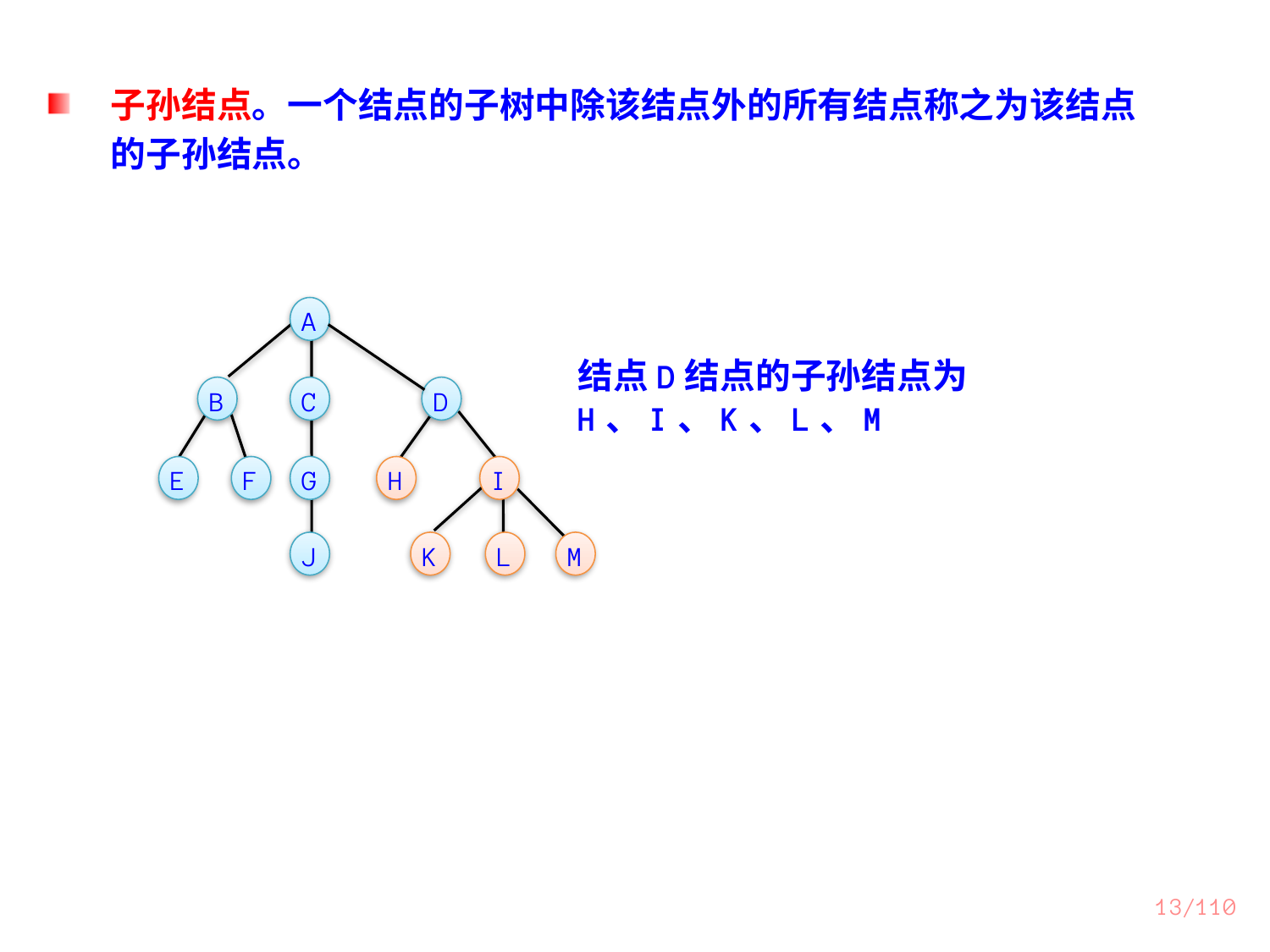

子孙结点。一个结点的子树中除该结点外的所有结点称之为该结点的子孙结点。
A

B
C
D

G
E
F
H
I

J
K
L
M
结点D结点的子孙结点为H、I、K、L、M
13/110